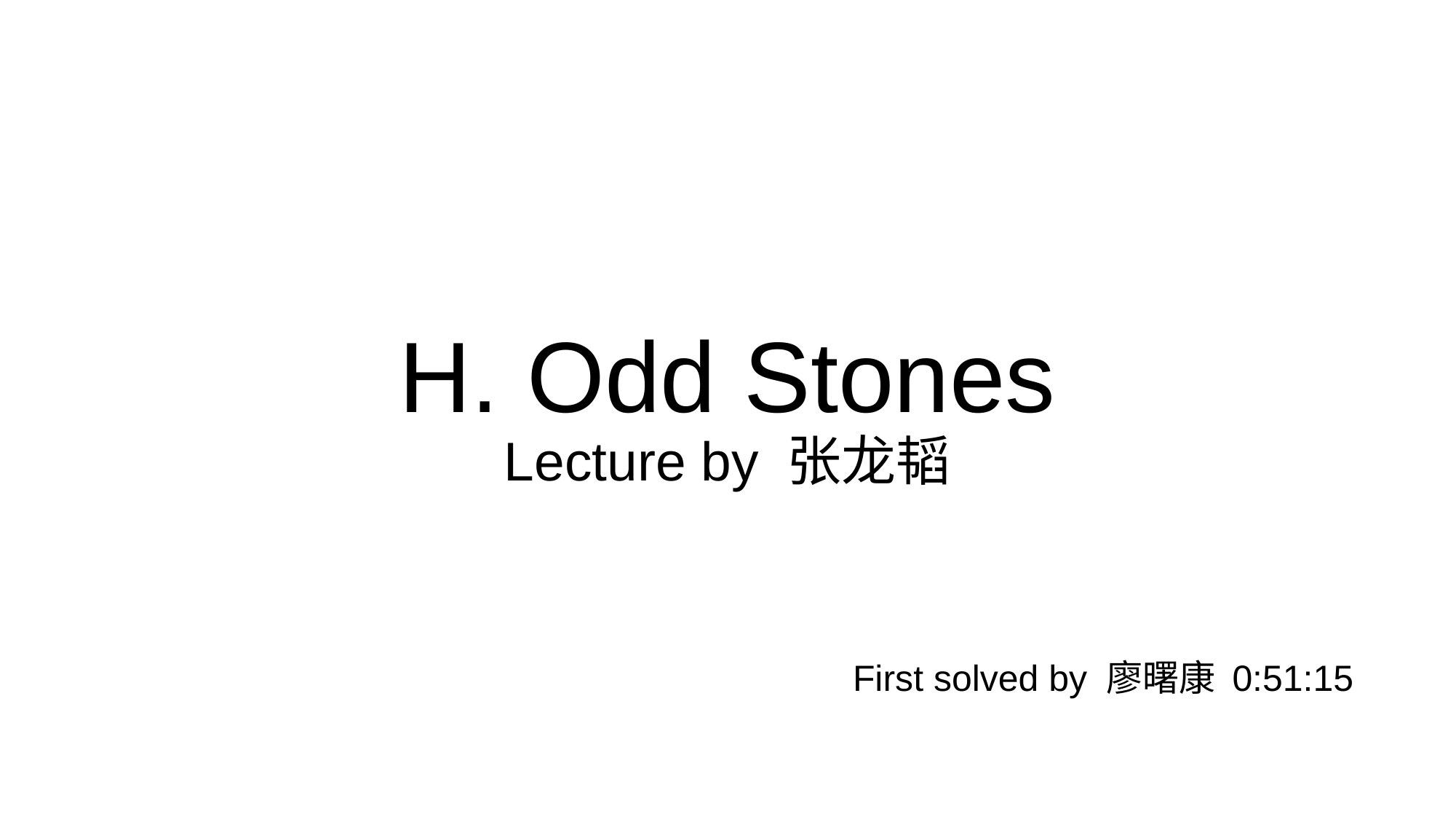

H. Odd Stones
Lecture by 张龙韬
First solved by 廖曙康 0:51:15